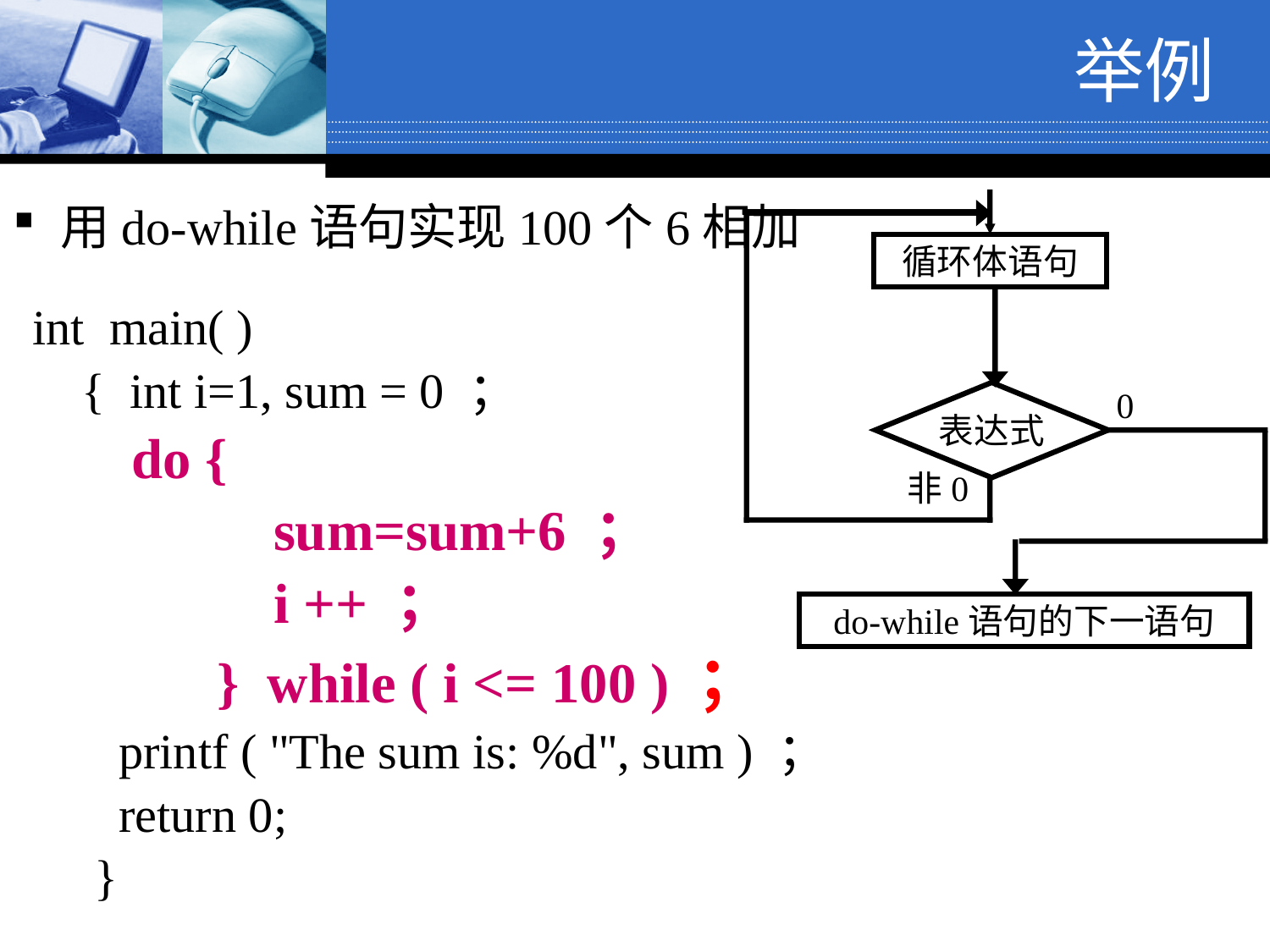

# 举例

循环体语句

0
表达式

非0

do-while语句的下一语句
用do-while语句实现100个6相加

int  main( )
    {  int i=1, sum = 0 ；
       do {
                 sum=sum+6 ；
                 i ++ ；
             }  while ( i <= 100 ) ；
       printf ( "The sum is: %d", sum ) ；
       return 0;
     }